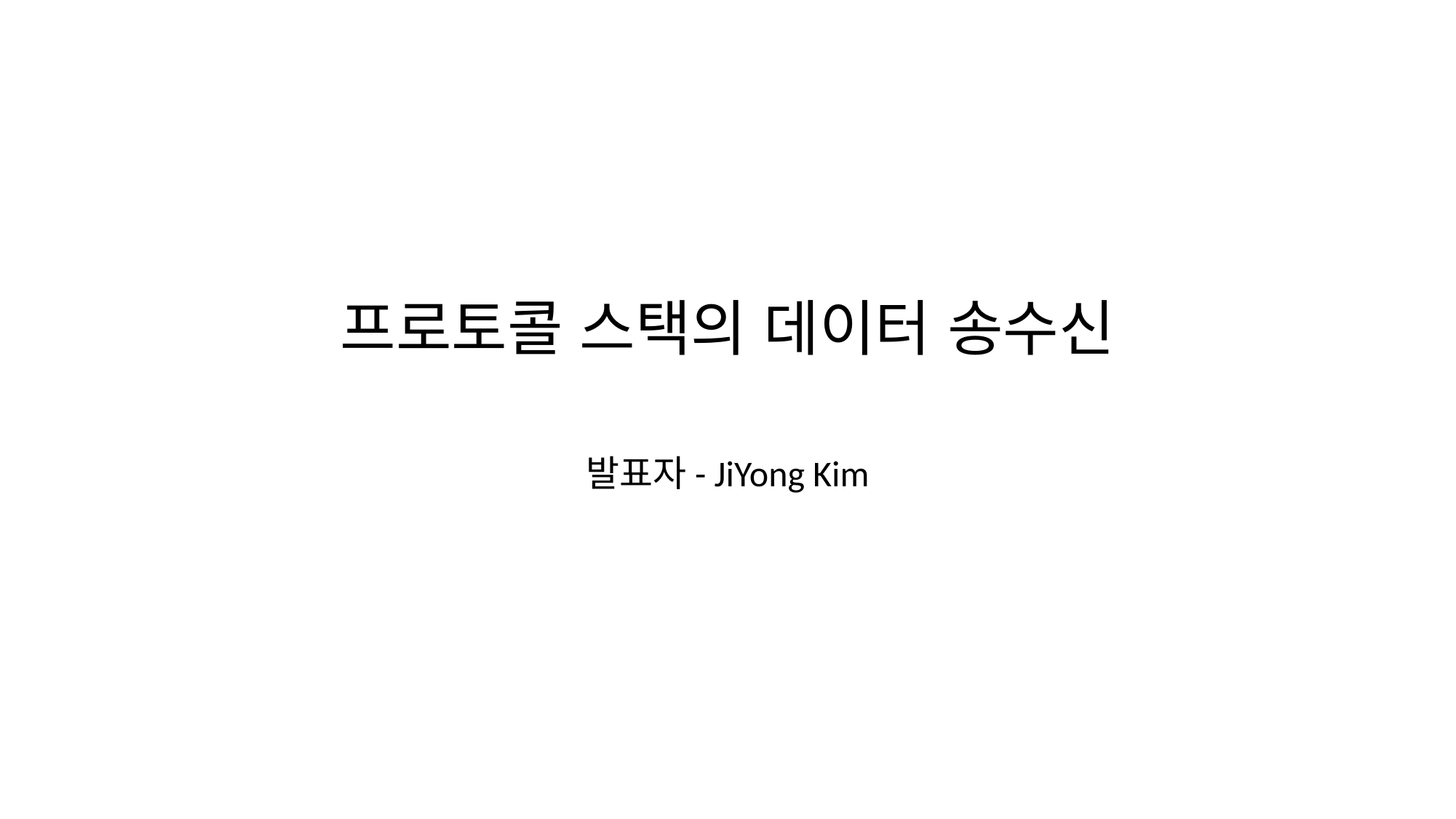

# 프로토콜 스택의 데이터 송수신
발표자- JiYong Kim